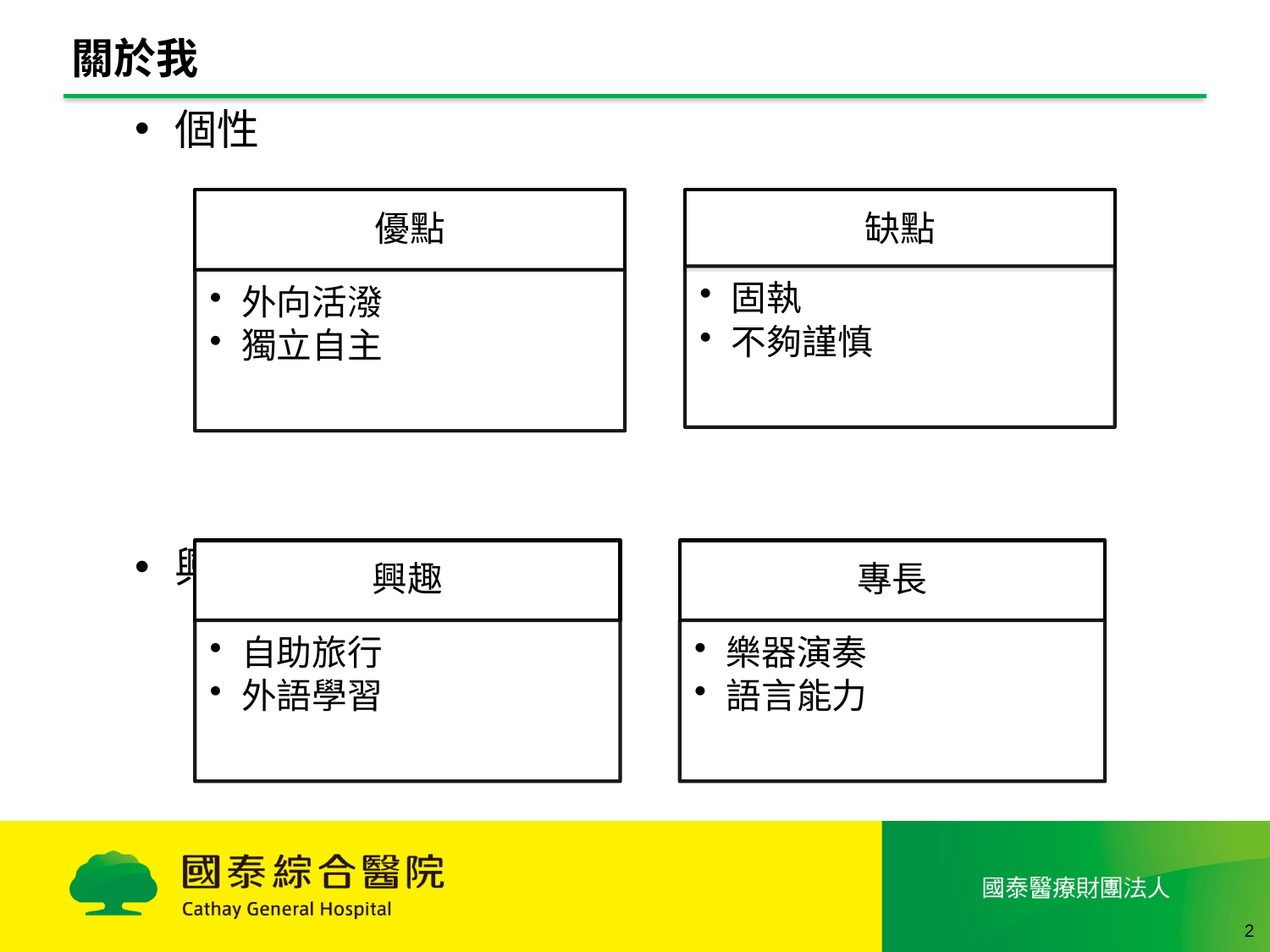

# 關於我
個性

興趣與專長

優點
外向活潑
獨立自主
缺點
固執
不夠謹慎

興趣
自助旅行
外語學習
專長
樂器演奏
語言能力
2